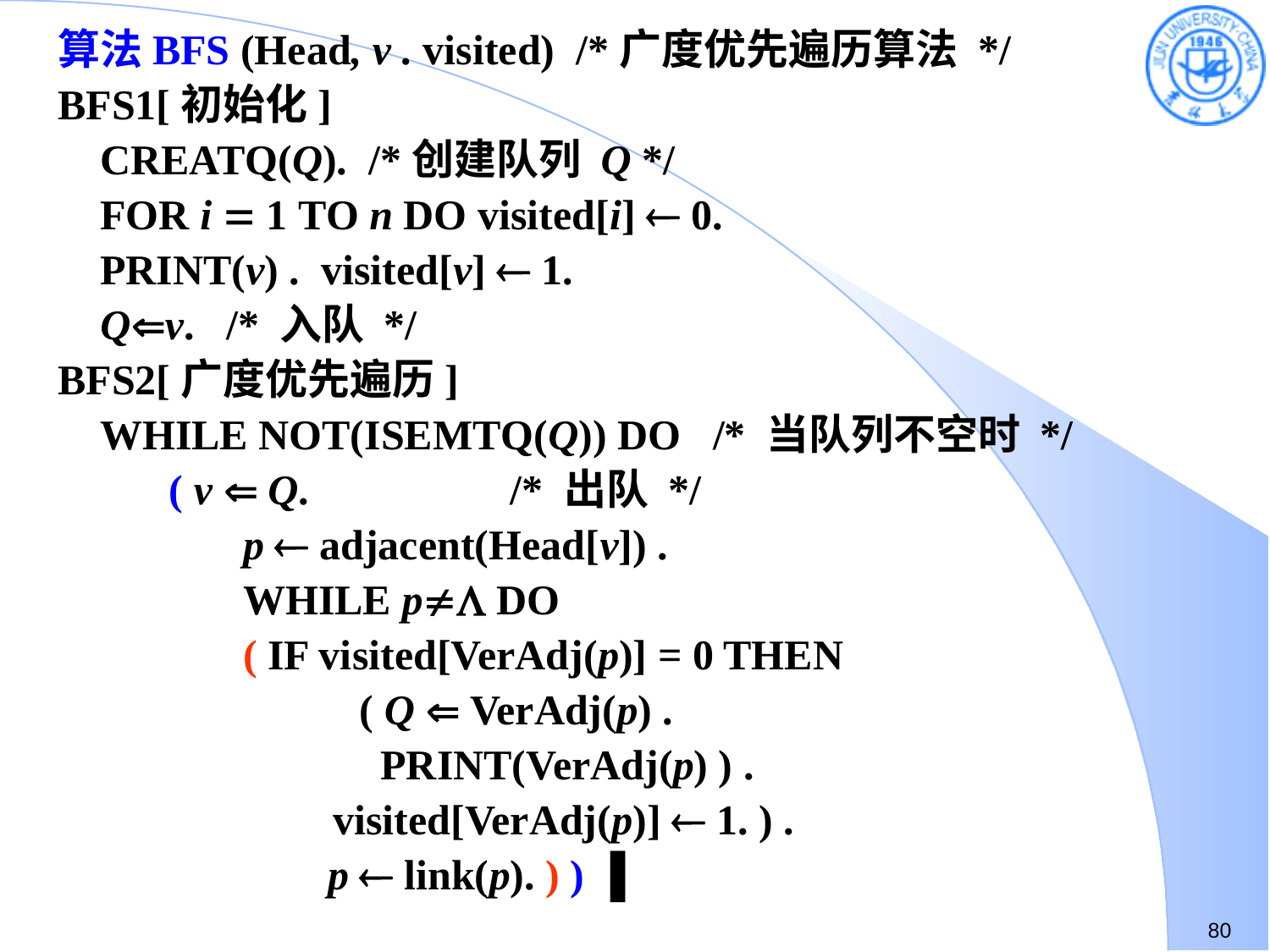

算法BFS (Head, v . visited)  /*广度优先遍历算法 */
BFS1[初始化]
    CREATQ(Q).  /*创建队列 Q */
    FOR i = 1 TO n DO visited[i] ← 0.
    PRINT(v) .  visited[v] ← 1.
    Q⇐v.   /* 入队 */
BFS2[广度优先遍历]
    WHILE NOT(ISEMTQ(Q)) DO   /* 当队列不空时 */
	      ( v ⇐ Q.                   /* 出队 */
		 p ← adjacent(Head[v]) .
		 WHILE p≠Λ DO
	             ( IF visited[VerAdj(p)] = 0 THEN
			( Q ⇐ VerAdj(p) .
			  PRINT(VerAdj(p) ) .
                          visited[VerAdj(p)] ← 1. ) .
		         p ← link(p). ) ) ▐